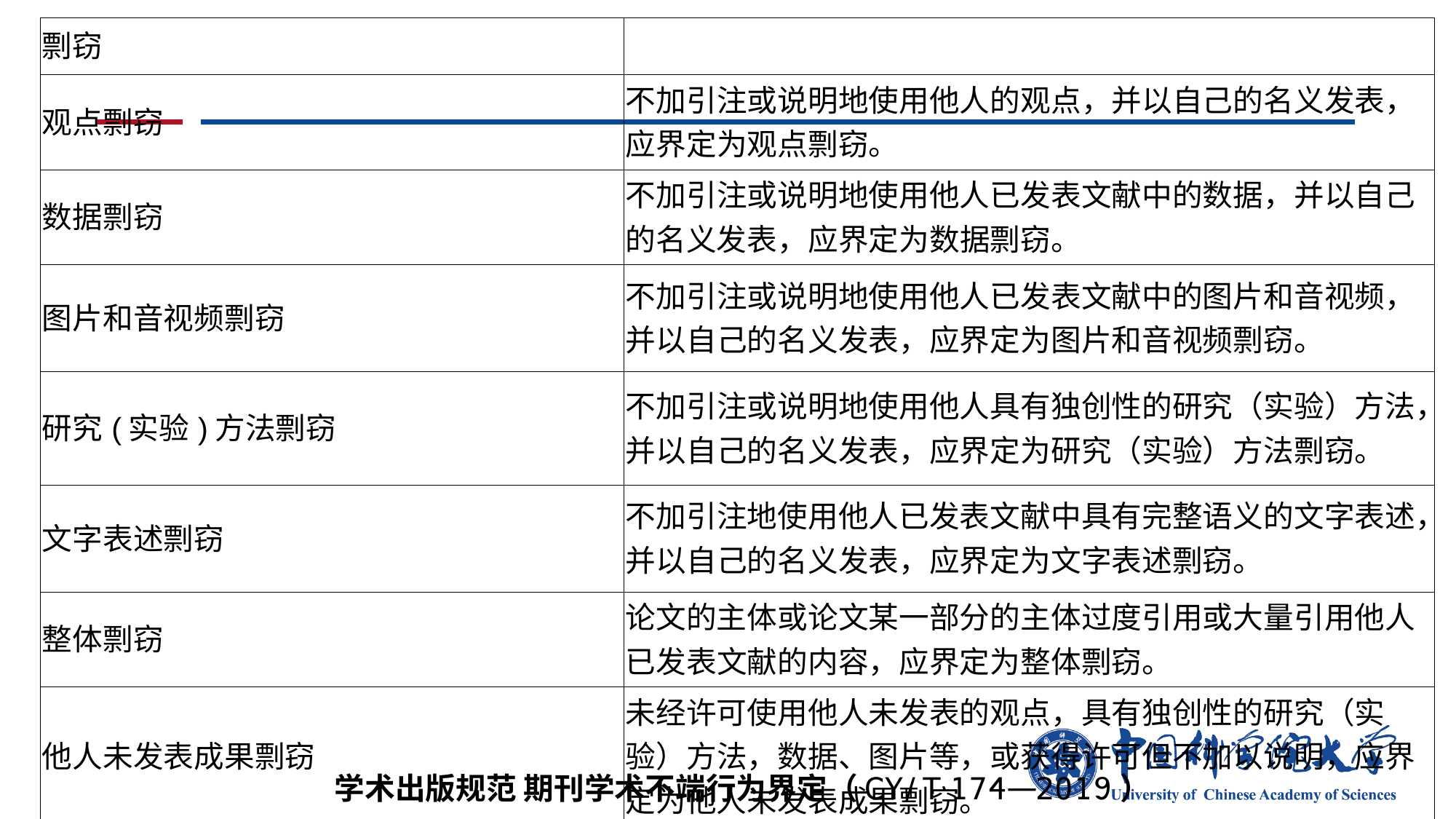

| 剽窃 |  |
| --- | --- |
| 观点剽窃 | 不加引注或说明地使用他人的观点，并以自己的名义发表，应界定为观点剽窃。 |
| 数据剽窃 | 不加引注或说明地使用他人已发表文献中的数据，并以自己的名义发表，应界定为数据剽窃。 |
| 图片和音视频剽窃 | 不加引注或说明地使用他人已发表文献中的图片和音视频，并以自己的名义发表，应界定为图片和音视频剽窃。 |
| 研究(实验)方法剽窃 | 不加引注或说明地使用他人具有独创性的研究（实验）方法，并以自己的名义发表，应界定为研究（实验）方法剽窃。 |
| 文字表述剽窃 | 不加引注地使用他人已发表文献中具有完整语义的文字表述，并以自己的名义发表，应界定为文字表述剽窃。 |
| 整体剽窃 | 论文的主体或论文某一部分的主体过度引用或大量引用他人已发表文献的内容，应界定为整体剽窃。 |
| 他人未发表成果剽窃 | 未经许可使用他人未发表的观点，具有独创性的研究（实验）方法，数据、图片等，或获得许可但不加以说明，应界定为他人未发表成果剽窃。 |

学术出版规范 期刊学术不端行为界定（CY/T 174—2019）